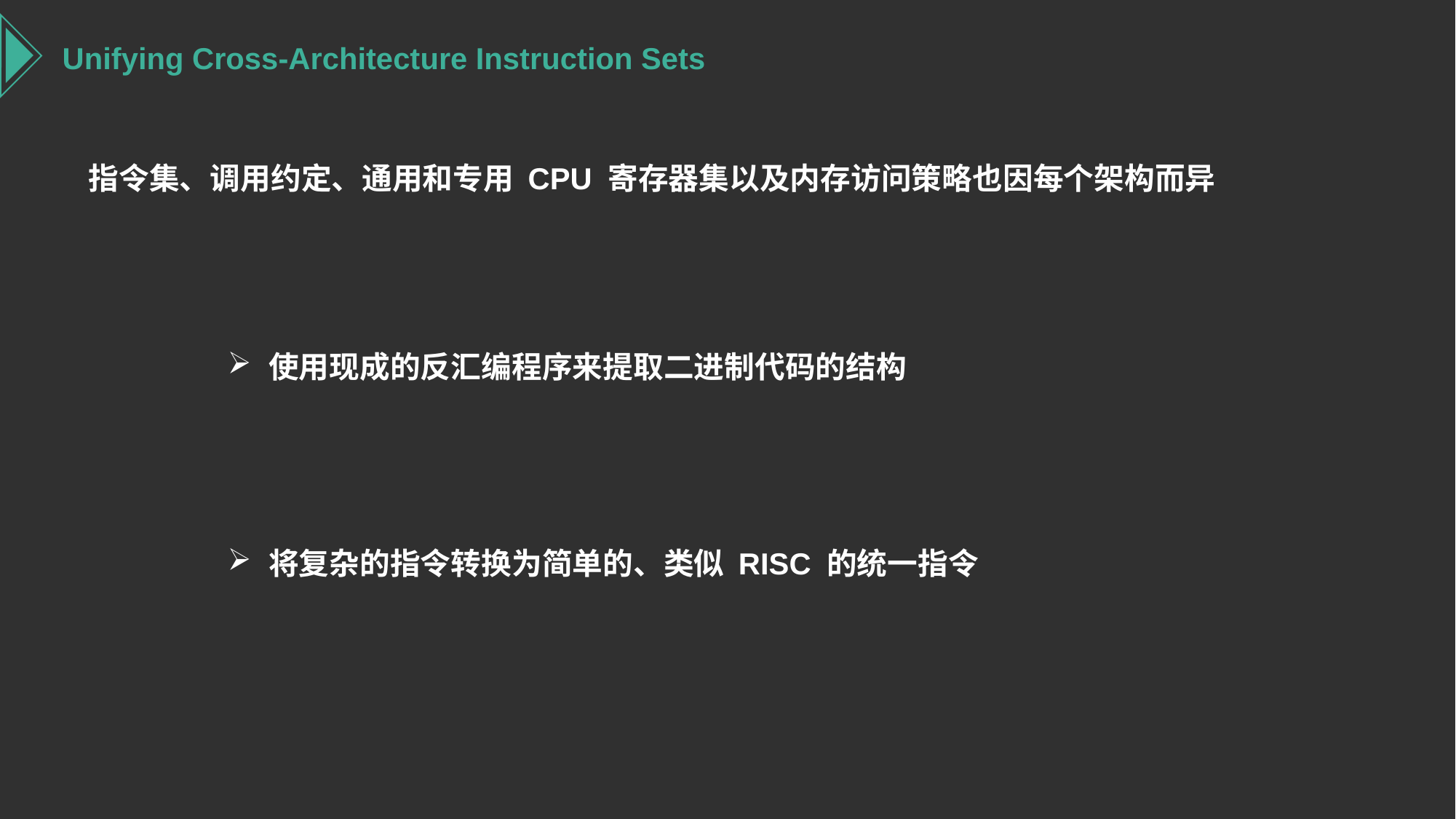

Unifying Cross-Architecture Instruction Sets

指令集、调用约定、通用和专用 CPU 寄存器集以及内存访问策略也因每个架构而异
使用现成的反汇编程序来提取二进制代码的结构

将复杂的指令转换为简单的、类似 RISC 的统一指令